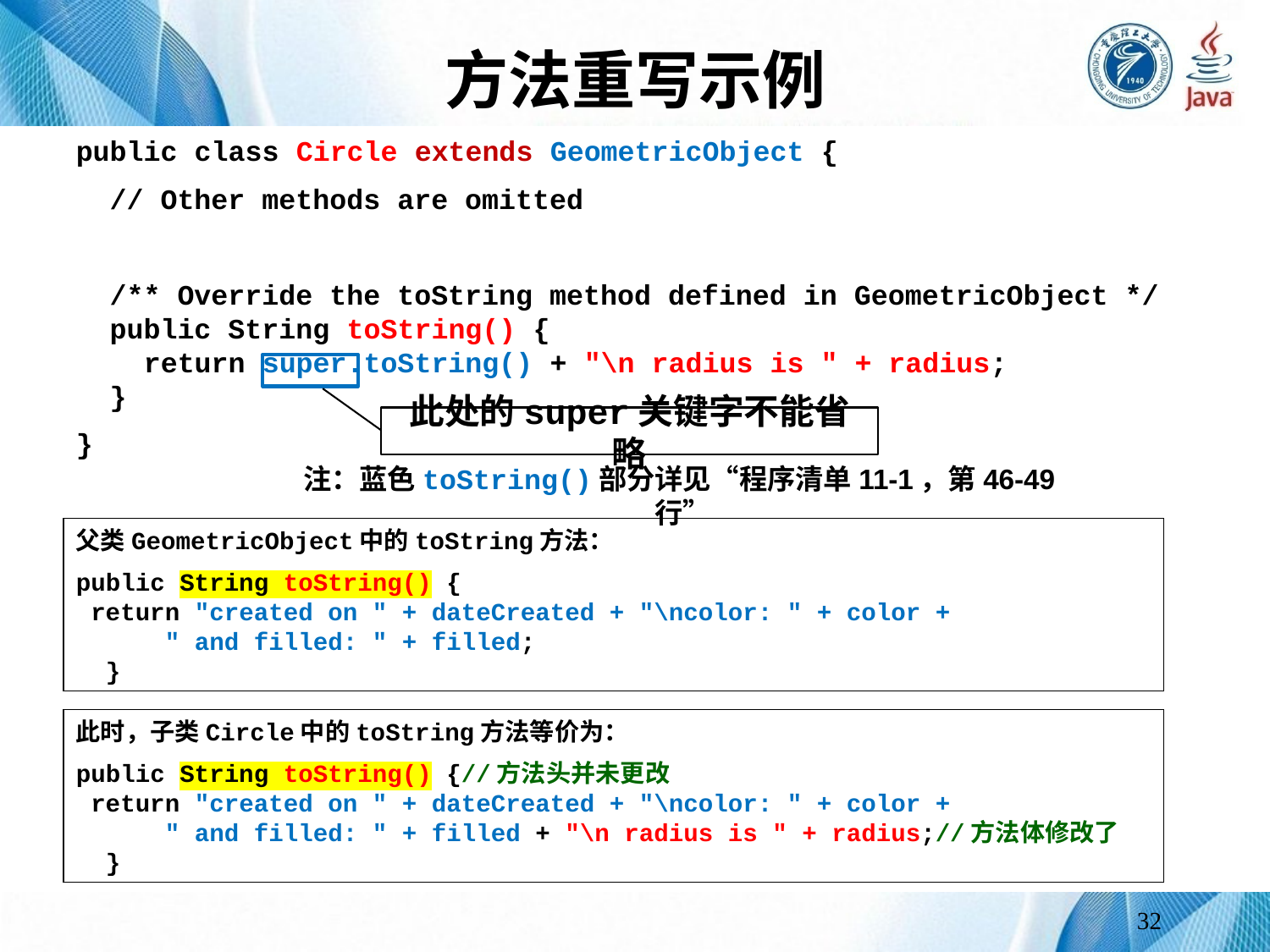

# 方法重写示例
public class Circle extends GeometricObject {
  // Other methods are omitted

  /** Override the toString method defined in GeometricObject */
  public String toString() {
    return super.toString() + "\n radius is " + radius;
  }
}

此处的super关键字不能省略
注：蓝色toString()部分详见“程序清单11-1，第46-49行”
父类GeometricObject中的toString方法：
public String toString() {
 return "created on " + dateCreated + "\ncolor: " + color +
      " and filled: " + filled;
  }
此时，子类Circle中的toString方法等价为：
public String toString() {//方法头并未更改
 return "created on " + dateCreated + "\ncolor: " + color +
      " and filled: " + filled + "\n radius is " + radius;//方法体修改了
  }
32